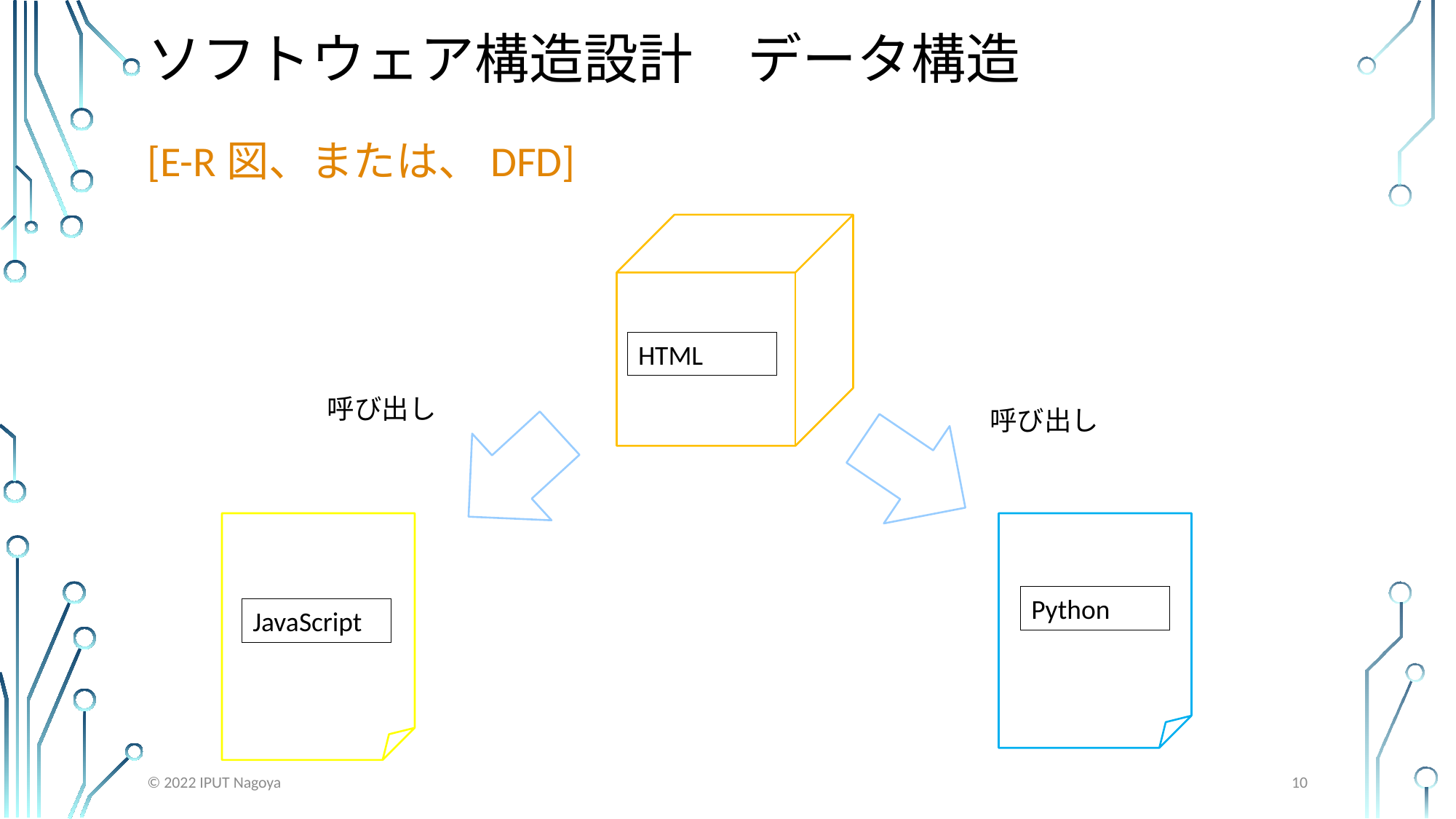

# ソフトウェア構造設計　データ構造
[E-R図、または、DFD]

HTML
呼び出し
呼び出し

Python
JavaScript
10
©️ 2022 IPUT Nagoya